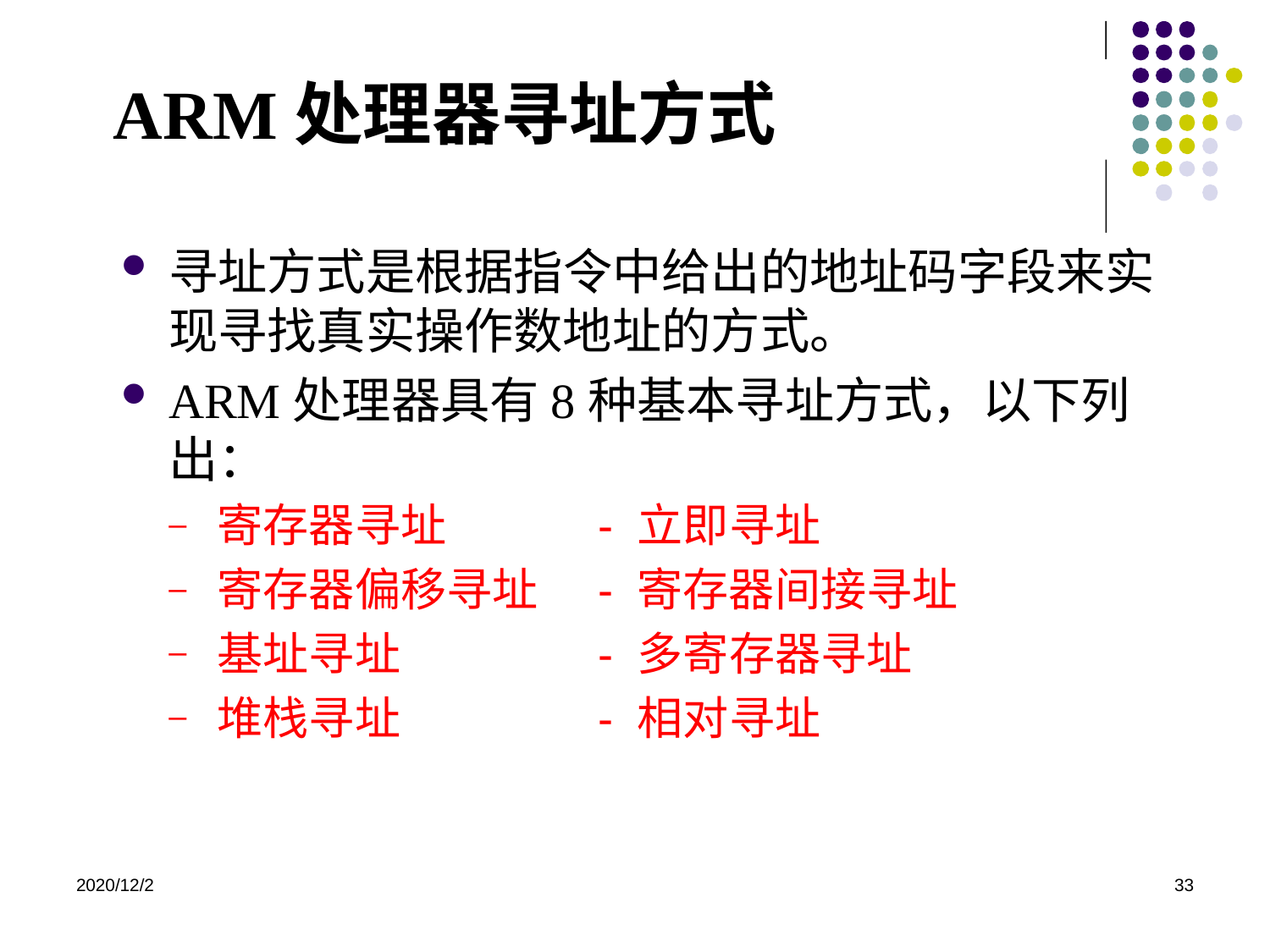

# ARM处理器寻址方式
寻址方式是根据指令中给出的地址码字段来实现寻找真实操作数地址的方式。
ARM处理器具有8种基本寻址方式，以下列出：
寄存器寻址		- 立即寻址
寄存器偏移寻址	- 寄存器间接寻址
基址寻址		- 多寄存器寻址
堆栈寻址		- 相对寻址
2020/12/2
33